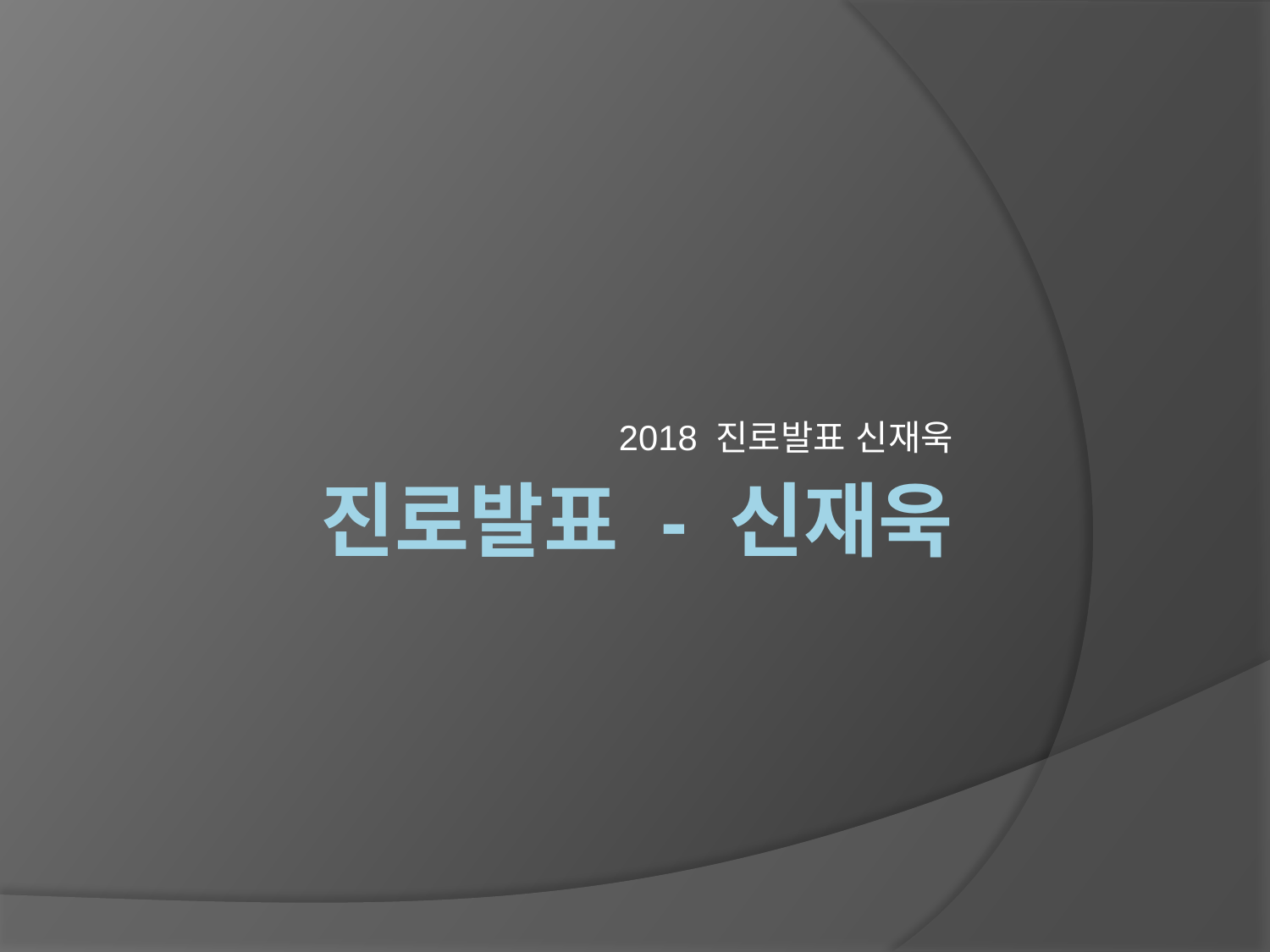

2018 진로발표 신재욱
# 진로발표 - 신재욱